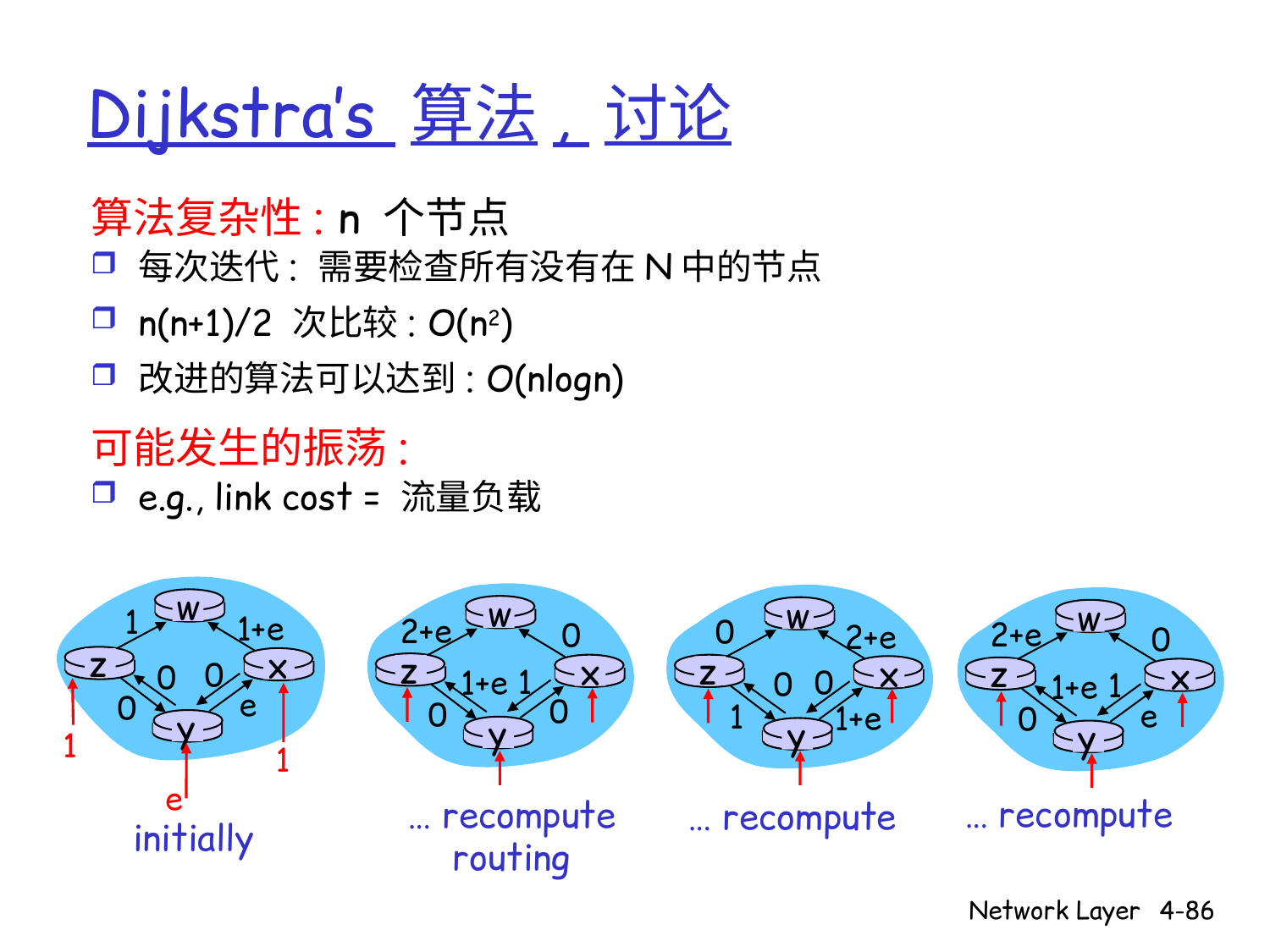

# Dijkstra’s 算法, 讨论
算法复杂性: n 个节点
每次迭代: 需要检查所有没有在N中的节点
n(n+1)/2 次比较: O(n2)
改进的算法可以达到: O(nlogn)
可能发生的振荡:
e.g., link cost = 流量负载

w

w

w

w

1
1+e
2+e
0
2+e
0
2+e
0

z

x

z

z

x

x

z

x

0
0
1
1+e
0
0
1
1+e

e

0

0

0

e
1

1+e
0

y

y

y

y

1
1

e
… recompute
… recompute
routing
… recompute
initially
Network Layer
4-86